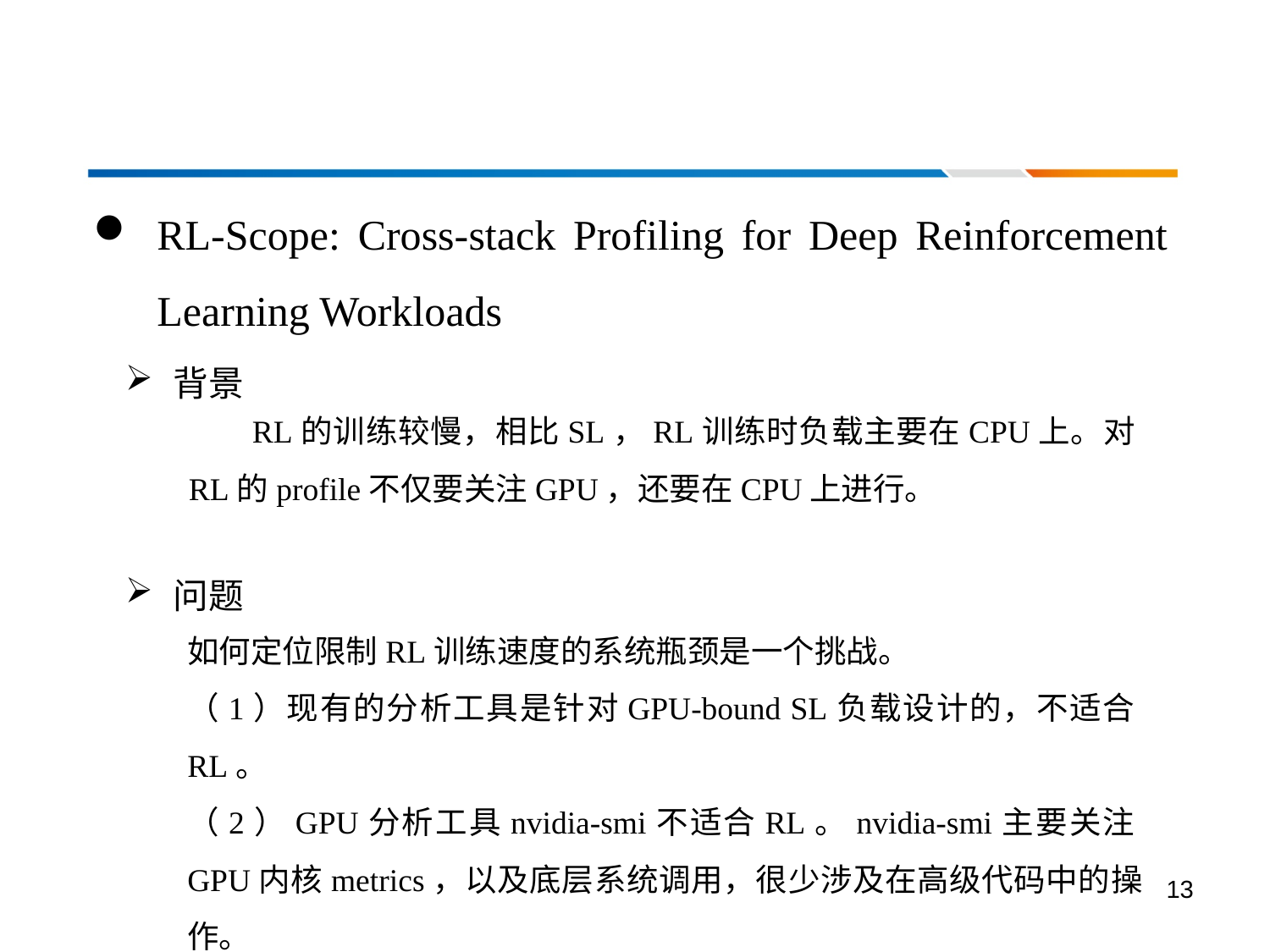

RL-Scope: Cross-stack Profiling for Deep Reinforcement Learning Workloads
背景
RL的训练较慢，相比SL，RL训练时负载主要在CPU上。对RL的profile不仅要关注GPU，还要在CPU上进行。
问题
如何定位限制RL训练速度的系统瓶颈是一个挑战。
（1）现有的分析工具是针对GPU-bound SL负载设计的，不适合RL。
（2）GPU分析工具nvidia-smi不适合RL。nvidia-smi主要关注GPU内核metrics，以及底层系统调用，很少涉及在高级代码中的操作。
（3）nvidia-smi粒度较粗，与实际GPU利用率不符。
13